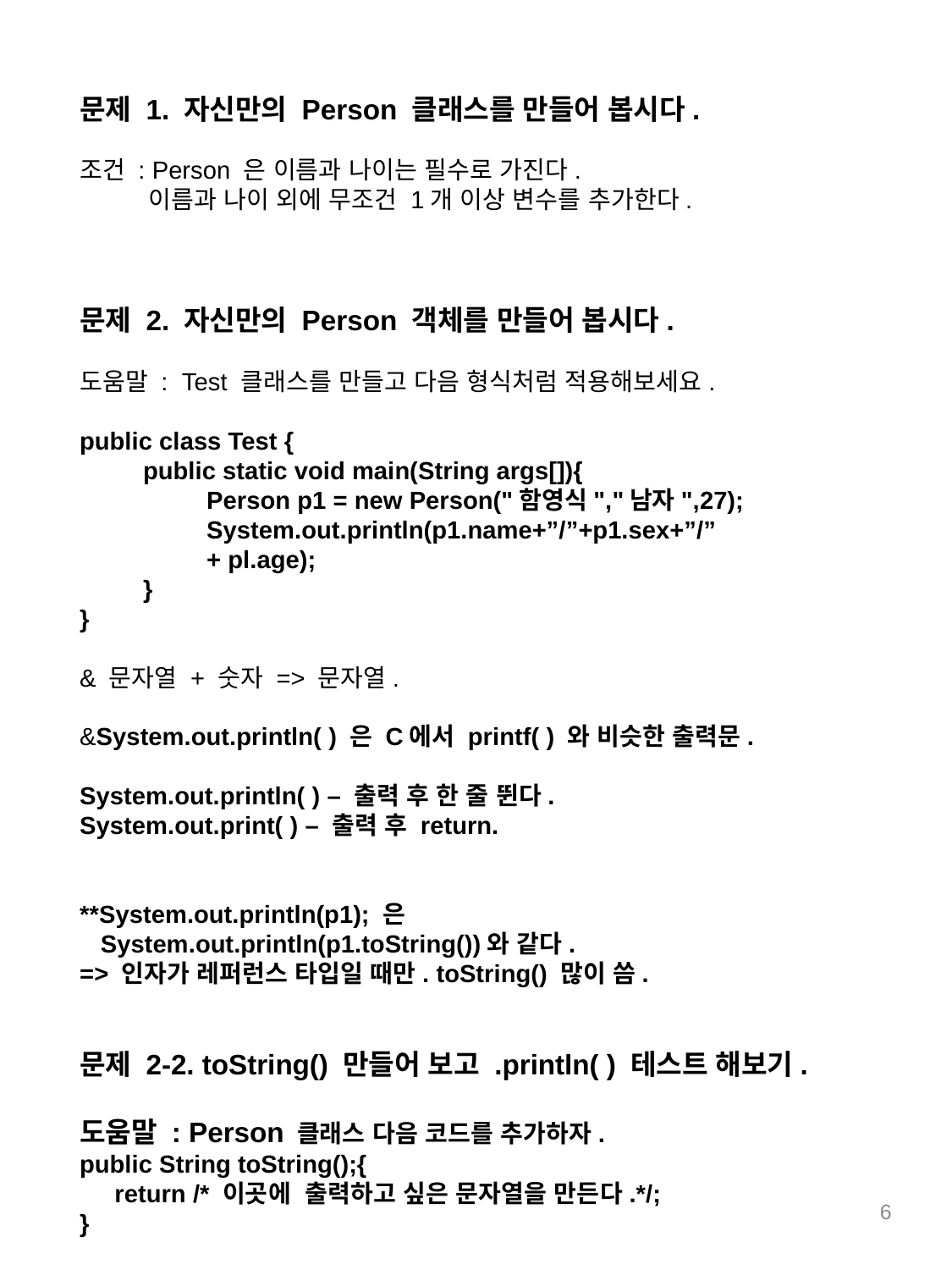

문제 1. 자신만의 Person 클래스를 만들어 봅시다.

조건 : Person 은 이름과 나이는 필수로 가진다.
         이름과 나이 외에 무조건 1개 이상 변수를 추가한다.

문제 2. 자신만의 Person 객체를 만들어 봅시다.

도움말 :  Test 클래스를 만들고 다음 형식처럼 적용해보세요.

public class Test {
public static void main(String args[]){
Person p1 = new Person("함영식","남자",27);
System.out.println(p1.name+”/”+p1.sex+”/”
+ pl.age);
}
}

& 문자열 + 숫자 => 문자열.

&System.out.println( ) 은 C에서 printf( ) 와 비슷한 출력문.

System.out.println( ) – 출력 후 한 줄 뛴다.
System.out.print( ) – 출력 후 return.

**System.out.println(p1); 은
   System.out.println(p1.toString())와 같다.
=> 인자가 레퍼런스 타입일 때만. toString() 많이 씀.

문제 2-2. toString() 만들어 보고 .println( ) 테스트 해보기.

도움말 : Person 클래스 다음 코드를 추가하자.
public String toString();{
     return /* 이곳에  출력하고 싶은 문자열을 만든다.*/;
}
6